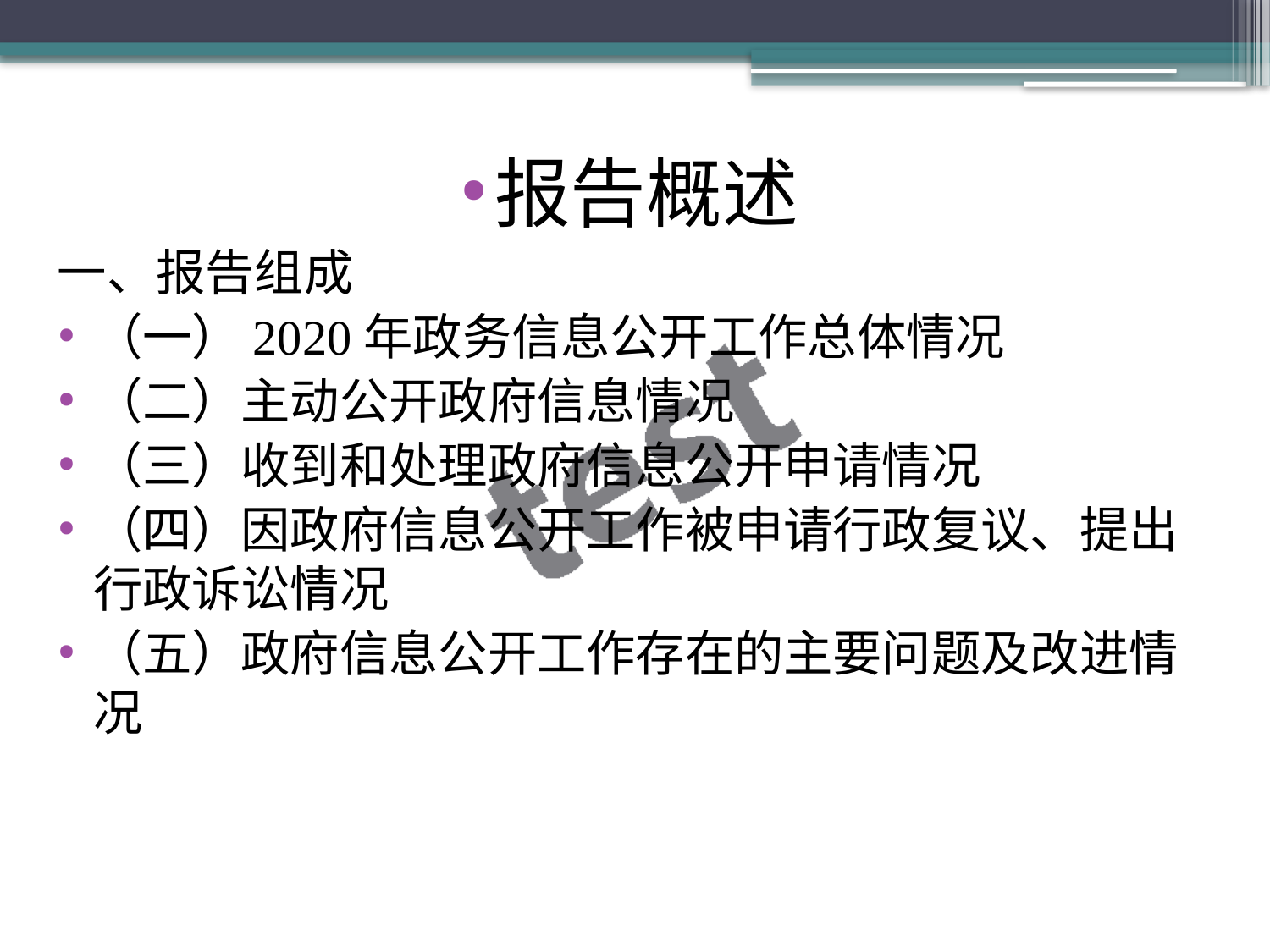

报告概述
一、报告组成
（一）2020年政务信息公开工作总体情况
（二）主动公开政府信息情况
（三）收到和处理政府信息公开申请情况
（四）因政府信息公开工作被申请行政复议、提出行政诉讼情况
（五）政府信息公开工作存在的主要问题及改进情况